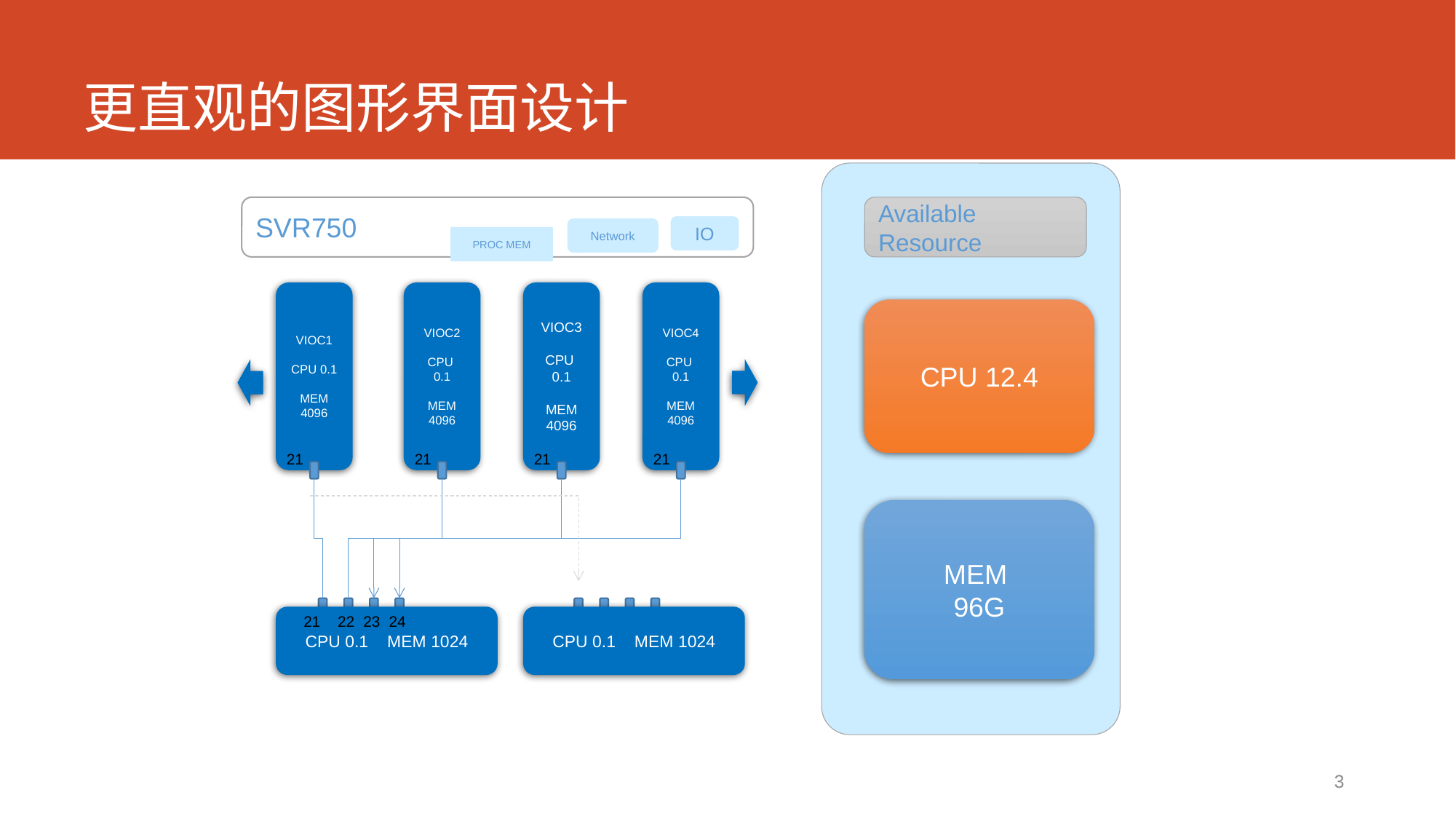

# 更直观的图形界面设计

SVR750
Available Resource
IO
Network
PROC MEM
VIOC1

CPU 0.1

MEM 4096
VIOC2

CPU
0.1

MEM 4096
VIOC3

CPU
0.1

MEM 4096
VIOC4

CPU
0.1

MEM 4096
CPU 12.4

21
21
21
21

MEM
96G

CPU 0.1    MEM 1024
CPU 0.1    MEM 1024
21
22
23
24
3